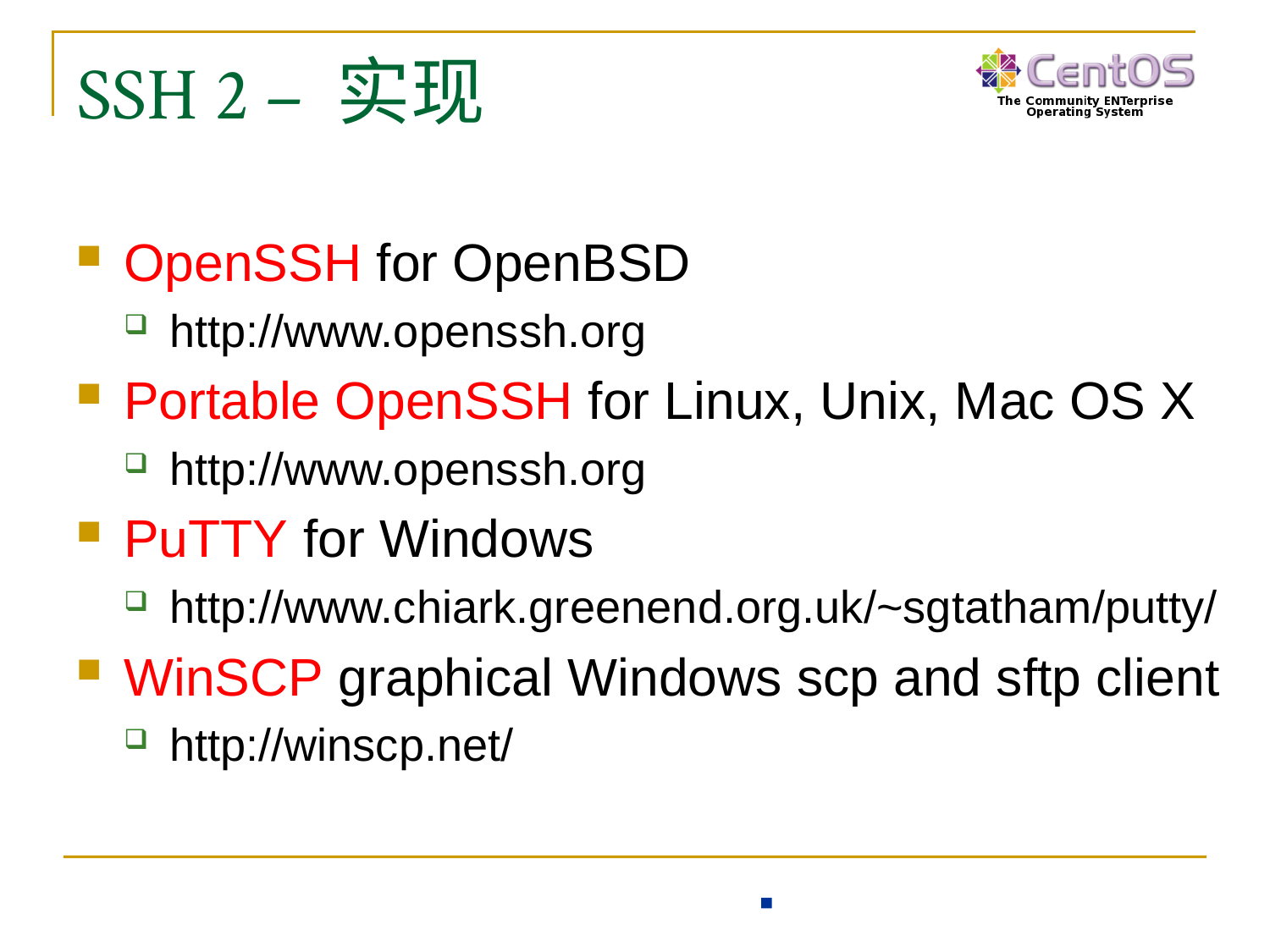

# SSH 2 – 实现
OpenSSH for OpenBSD
http://www.openssh.org
Portable OpenSSH for Linux, Unix, Mac OS X
http://www.openssh.org
PuTTY for Windows
http://www.chiark.greenend.org.uk/~sgtatham/putty/
WinSCP graphical Windows scp and sftp client
http://winscp.net/